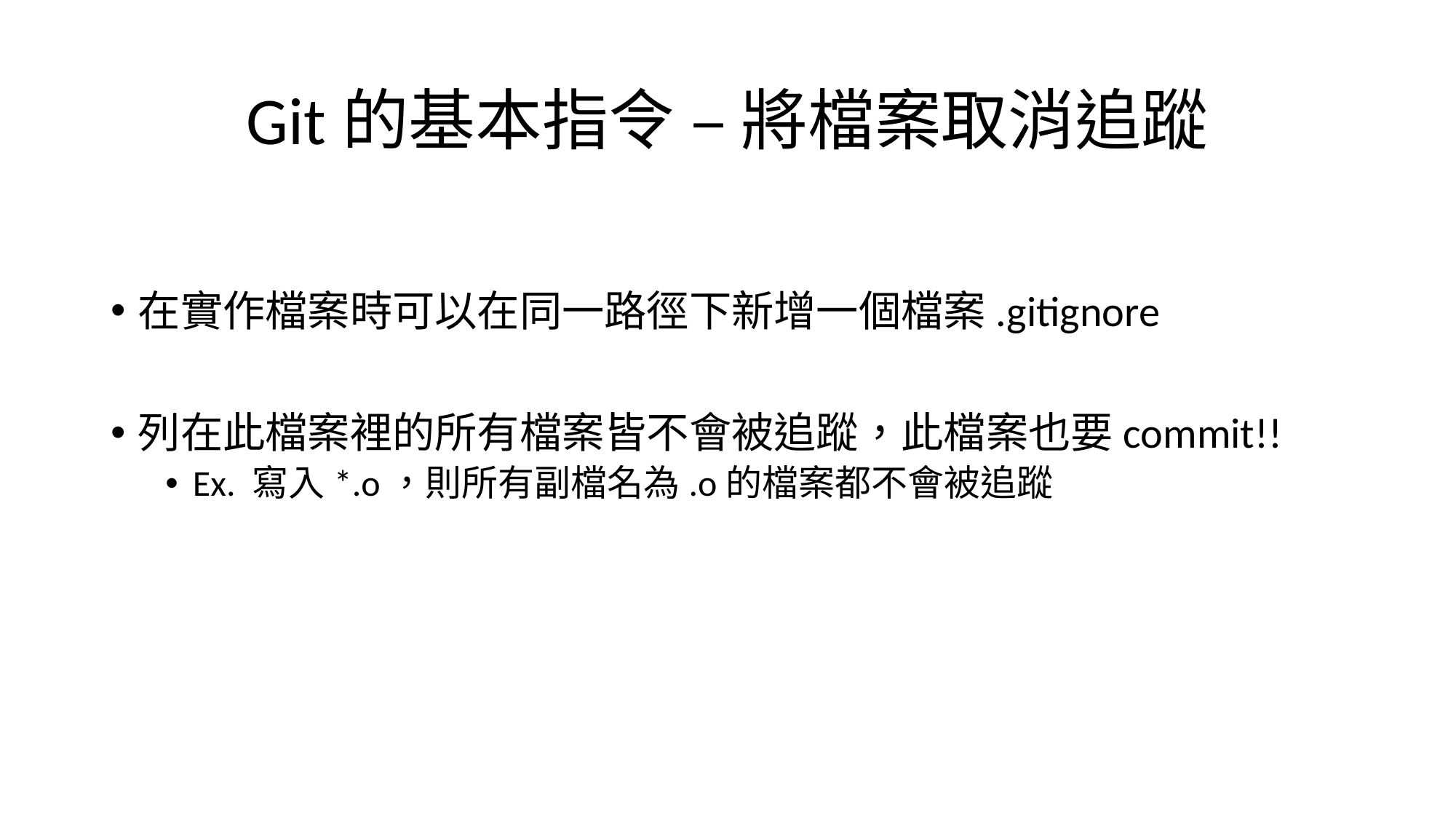

# Git的基本指令 – 將檔案取消追蹤

在實作檔案時可以在同一路徑下新增一個檔案.gitignore

列在此檔案裡的所有檔案皆不會被追蹤，此檔案也要commit!!
Ex. 寫入*.o，則所有副檔名為.o的檔案都不會被追蹤